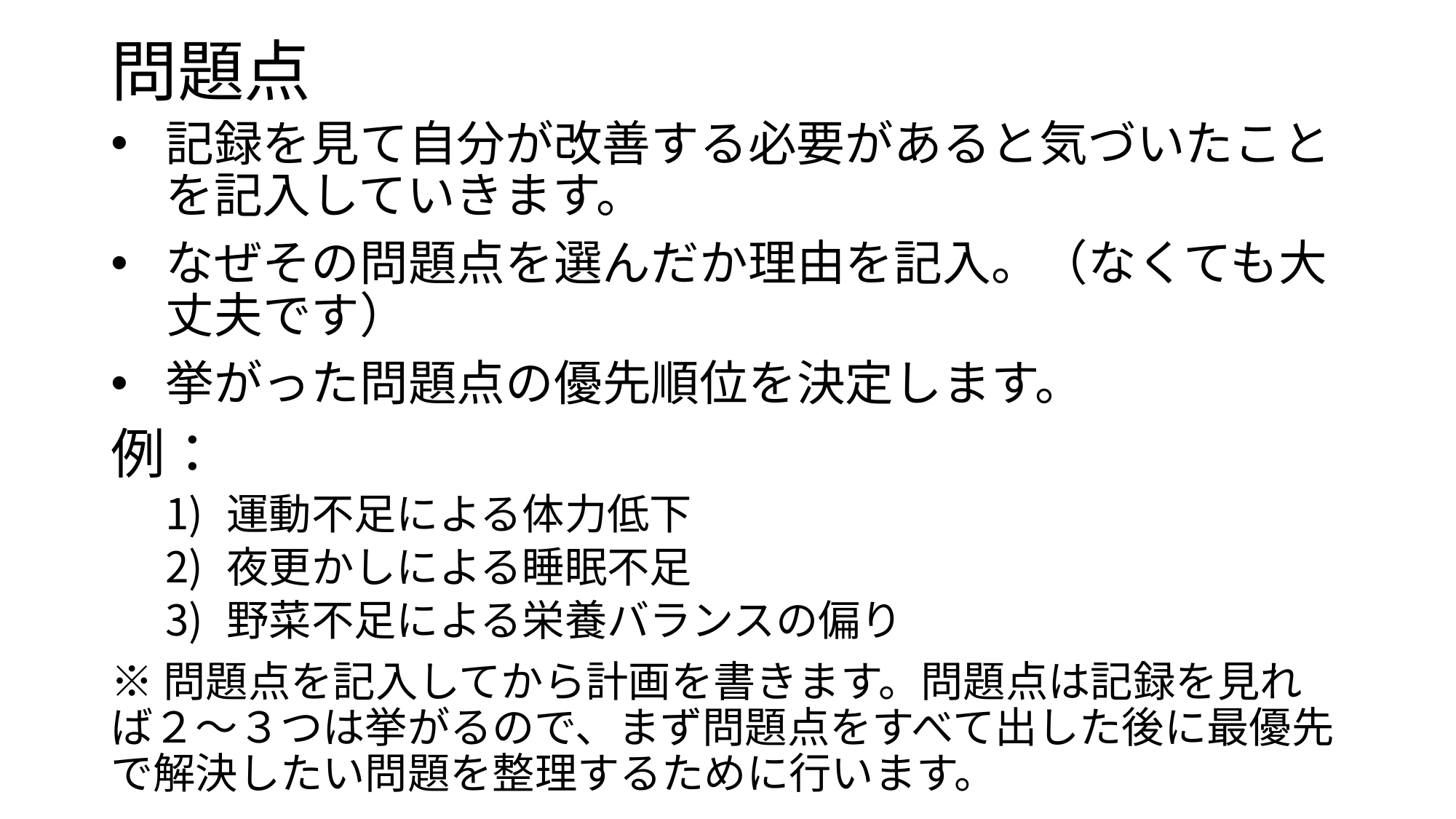

# 問題点
記録を見て自分が改善する必要があると気づいたことを記入していきます。
なぜその問題点を選んだか理由を記入。（なくても大丈夫です）
挙がった問題点の優先順位を決定します。
例：
運動不足による体力低下
夜更かしによる睡眠不足
野菜不足による栄養バランスの偏り
※問題点を記入してから計画を書きます。問題点は記録を見れば２～３つは挙がるので、まず問題点をすべて出した後に最優先で解決したい問題を整理するために行います。